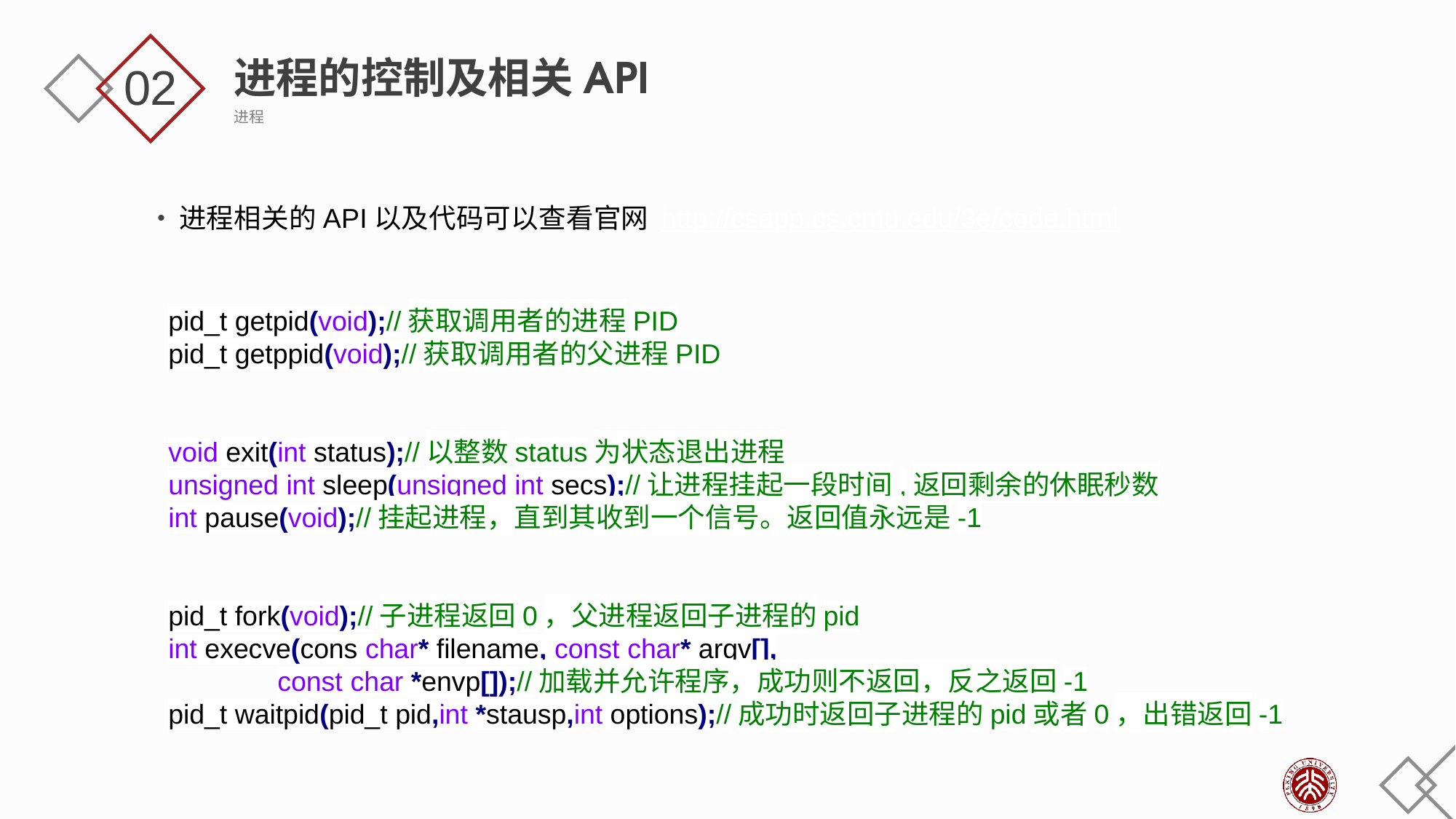

进程的控制及相关API
进程
02

进程相关的API以及代码可以查看官网 http://csapp.cs.cmu.edu/3e/code.html

pid_t getpid(void);//获取调用者的进程PID
pid_t getppid(void);//获取调用者的父进程PID

void exit(int status);//以整数status为状态退出进程
unsigned int sleep(unsigned int secs);//让进程挂起一段时间,返回剩余的休眠秒数
int pause(void);//挂起进程，直到其收到一个信号。返回值永远是-1

pid_t fork(void);//子进程返回0，父进程返回子进程的pid
int execve(cons char* filename, const char* argv[],
	const char *envp[]);//加载并允许程序，成功则不返回，反之返回-1
pid_t waitpid(pid_t pid,int *stausp,int options);//成功时返回子进程的pid或者0，出错返回-1

15